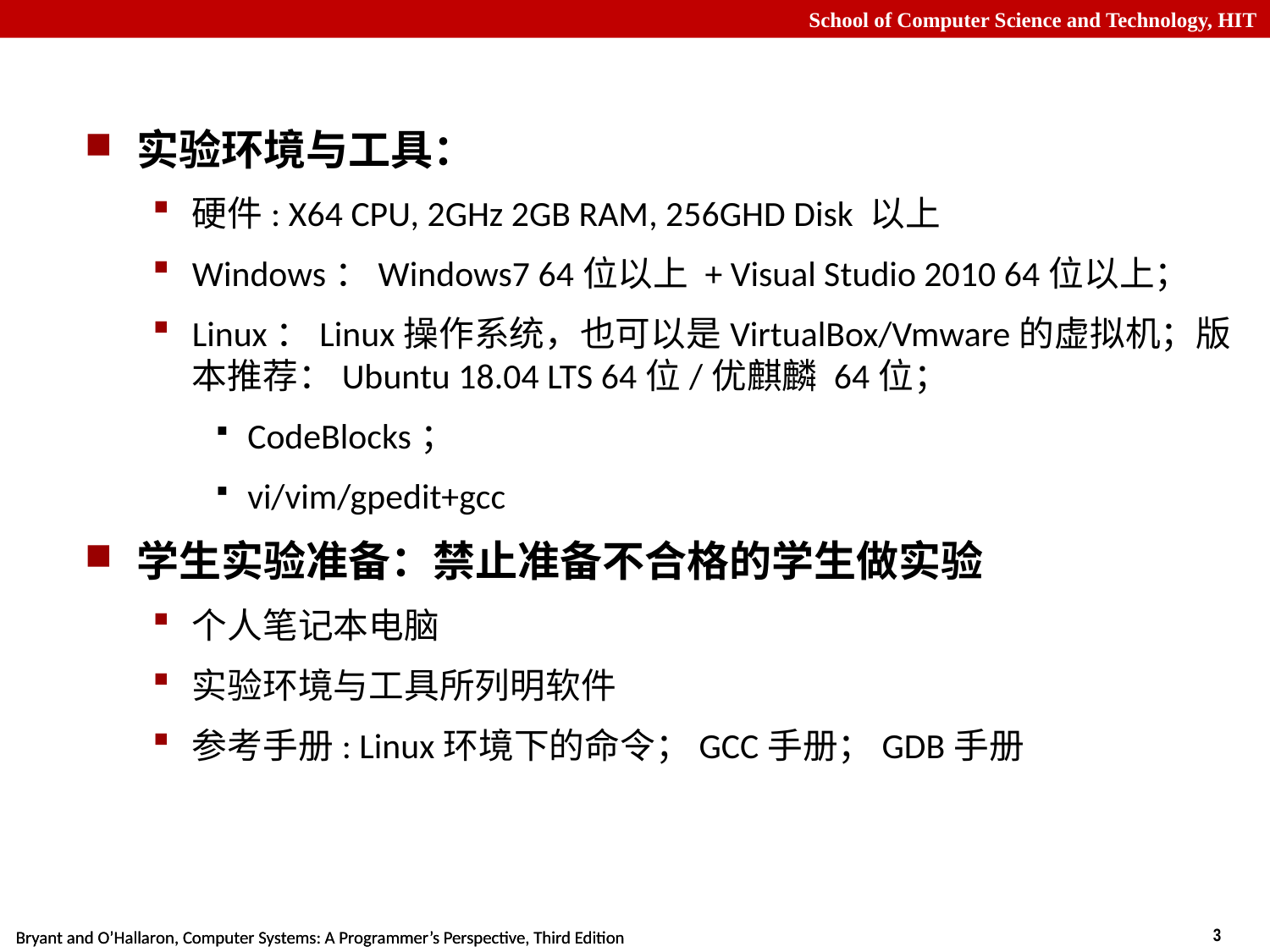

实验环境与工具：
硬件: X64 CPU, 2GHz 2GB RAM, 256GHD Disk 以上
Windows：Windows7 64位以上 + Visual Studio 2010 64位以上；
Linux：Linux操作系统，也可以是VirtualBox/Vmware的虚拟机；版本推荐：Ubuntu 18.04 LTS 64位/优麒麟 64位；
CodeBlocks；
vi/vim/gpedit+gcc
学生实验准备：禁止准备不合格的学生做实验
个人笔记本电脑
实验环境与工具所列明软件
参考手册: Linux环境下的命令；GCC手册；GDB手册